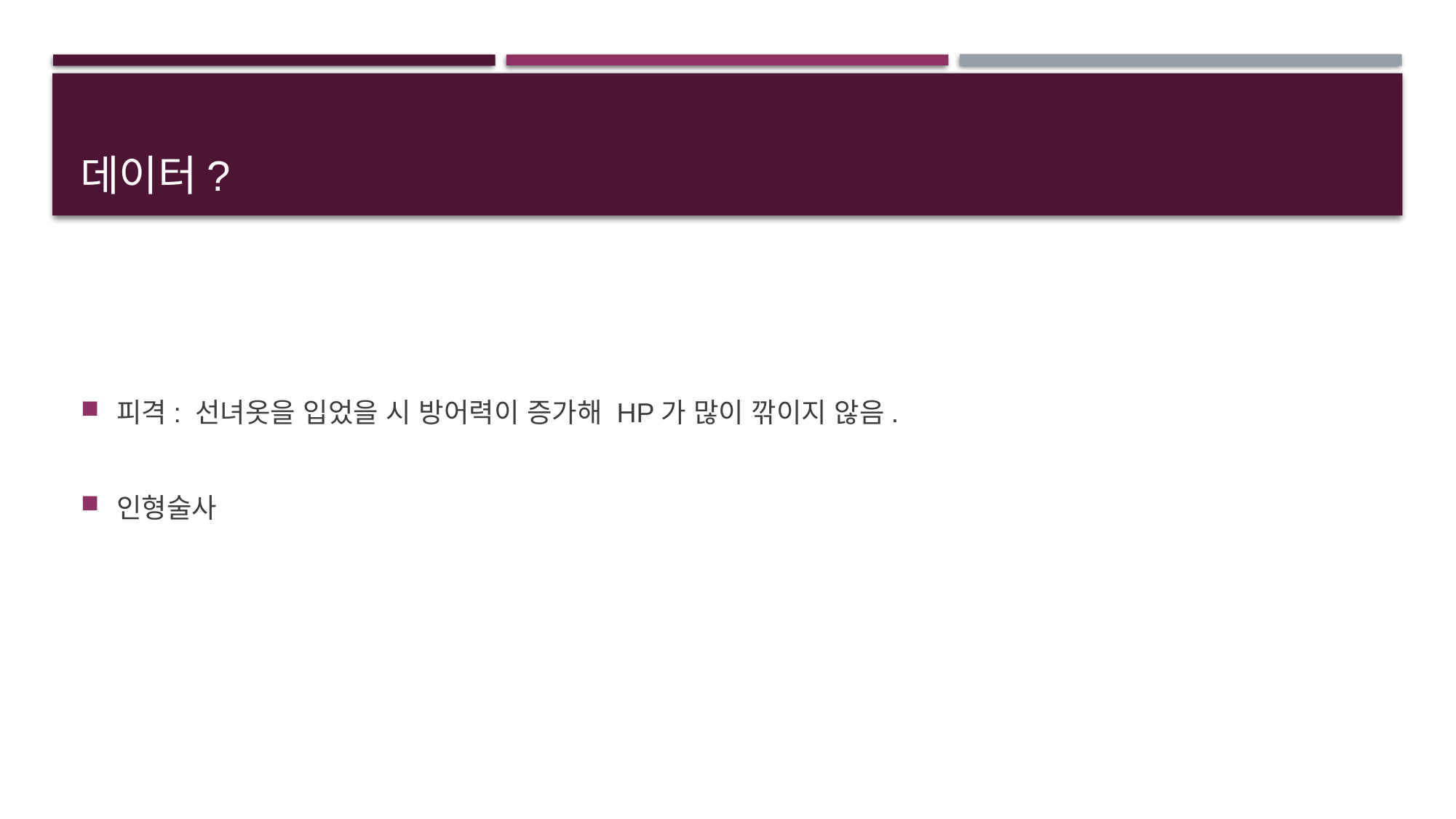

# 데이터?
피격: 선녀옷을 입었을 시 방어력이 증가해 HP가 많이 깎이지 않음.

인형술사